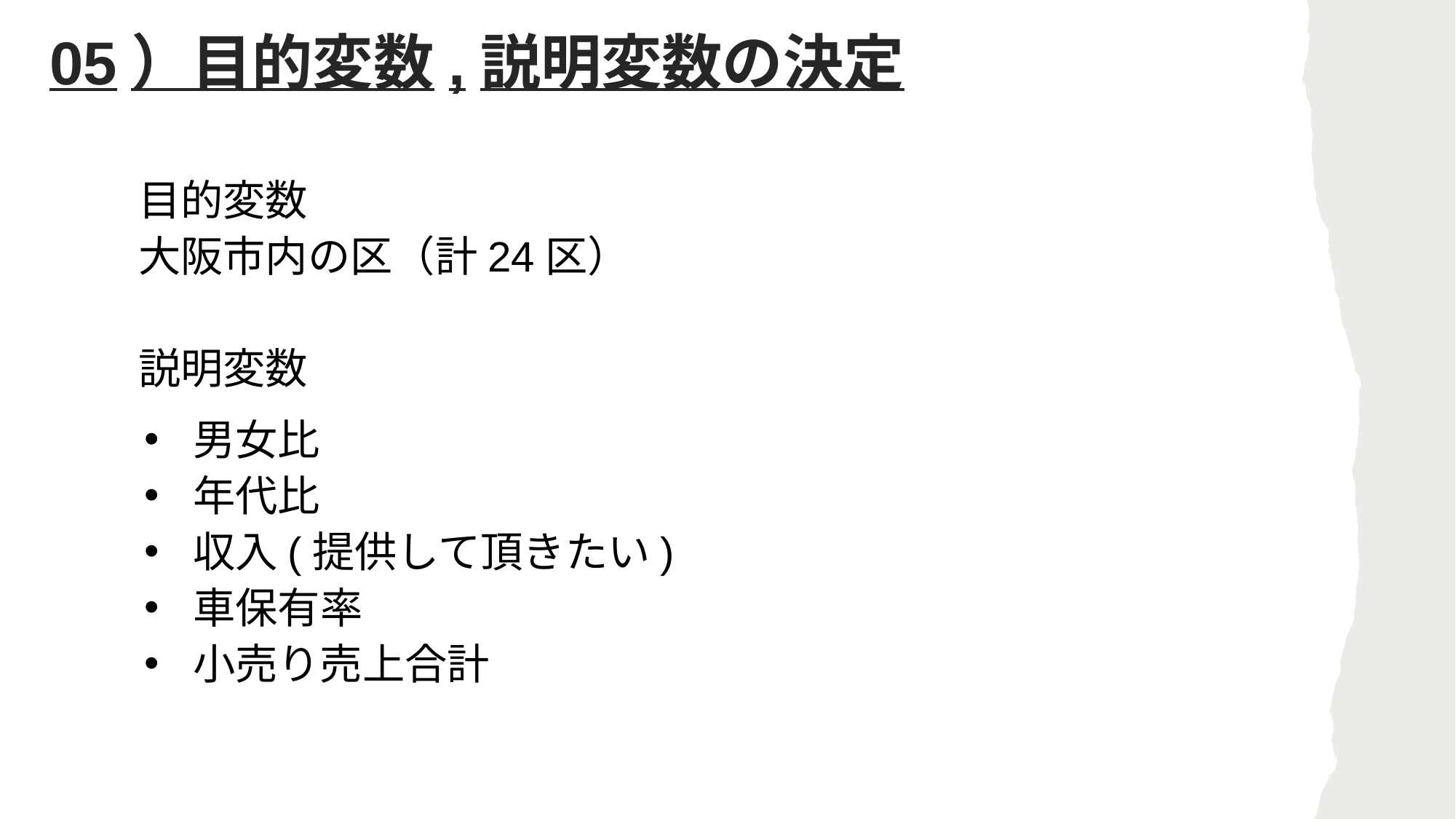

# 05）目的変数,説明変数の決定
目的変数
大阪市内の区（計24区）

説明変数
男女比
年代比
収入(提供して頂きたい)
車保有率
小売り売上合計